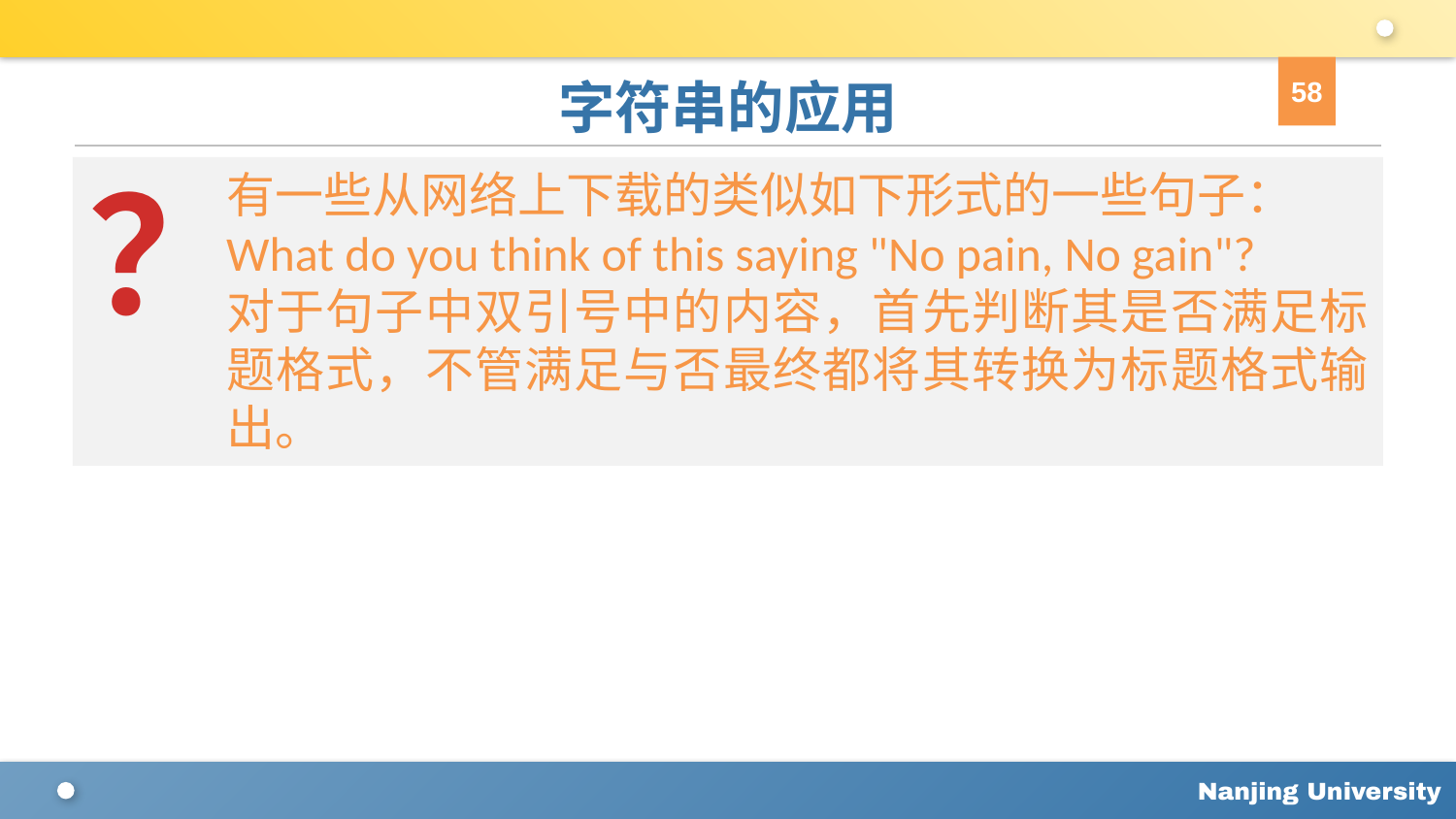

58
# 字符串的应用
？

有一些从网络上下载的类似如下形式的一些句子：
What do you think of this saying "No pain, No gain"?
对于句子中双引号中的内容，首先判断其是否满足标题格式，不管满足与否最终都将其转换为标题格式输出。